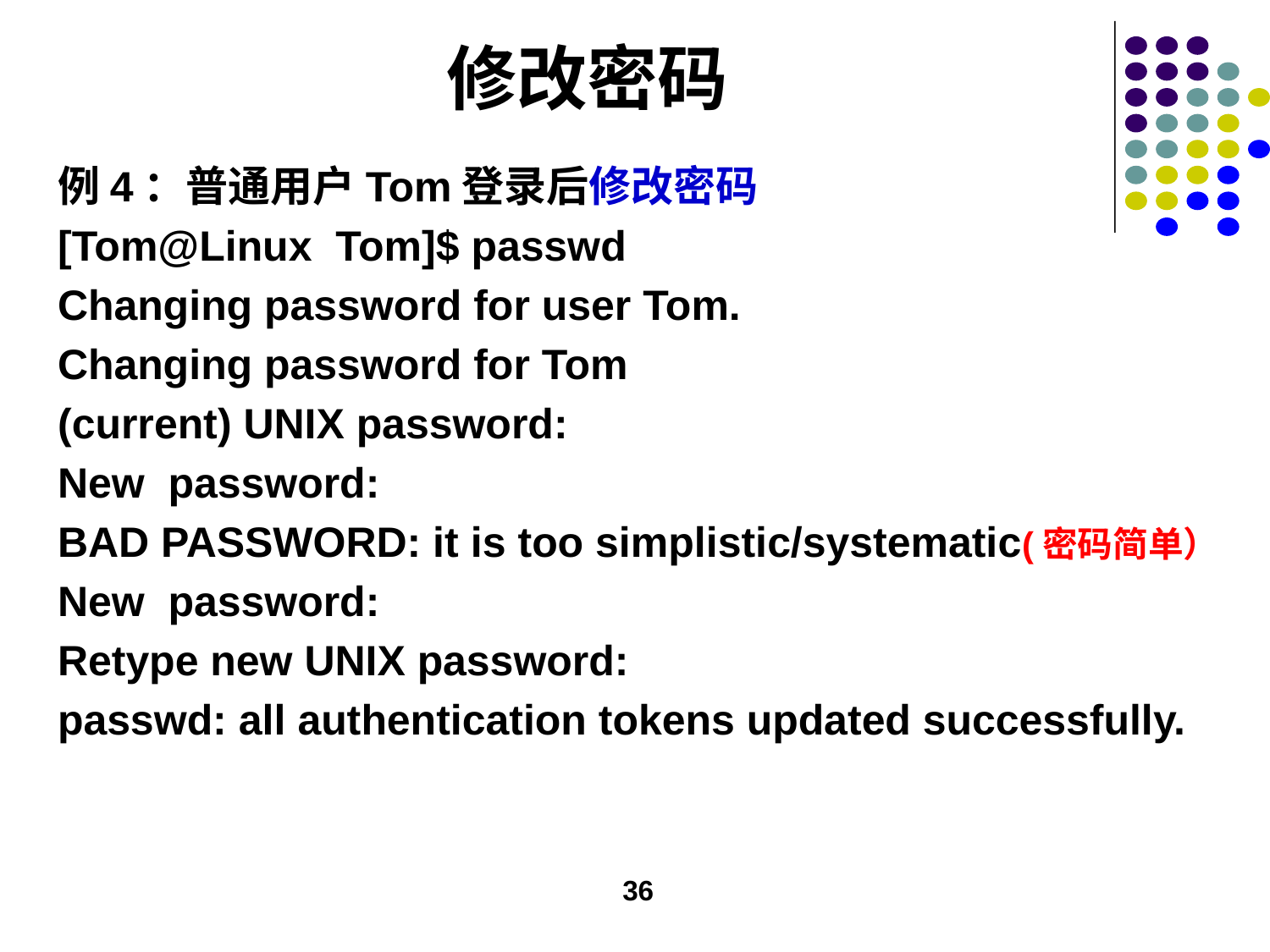

# 修改密码
例4：普通用户Tom登录后修改密码
[Tom@Linux  Tom]$ passwd
Changing password for user Tom.
Changing password for Tom
(current) UNIX password:
New  password:
BAD PASSWORD: it is too simplistic/systematic(密码简单）
New  password:
Retype new UNIX password:
passwd: all authentication tokens updated successfully.

36